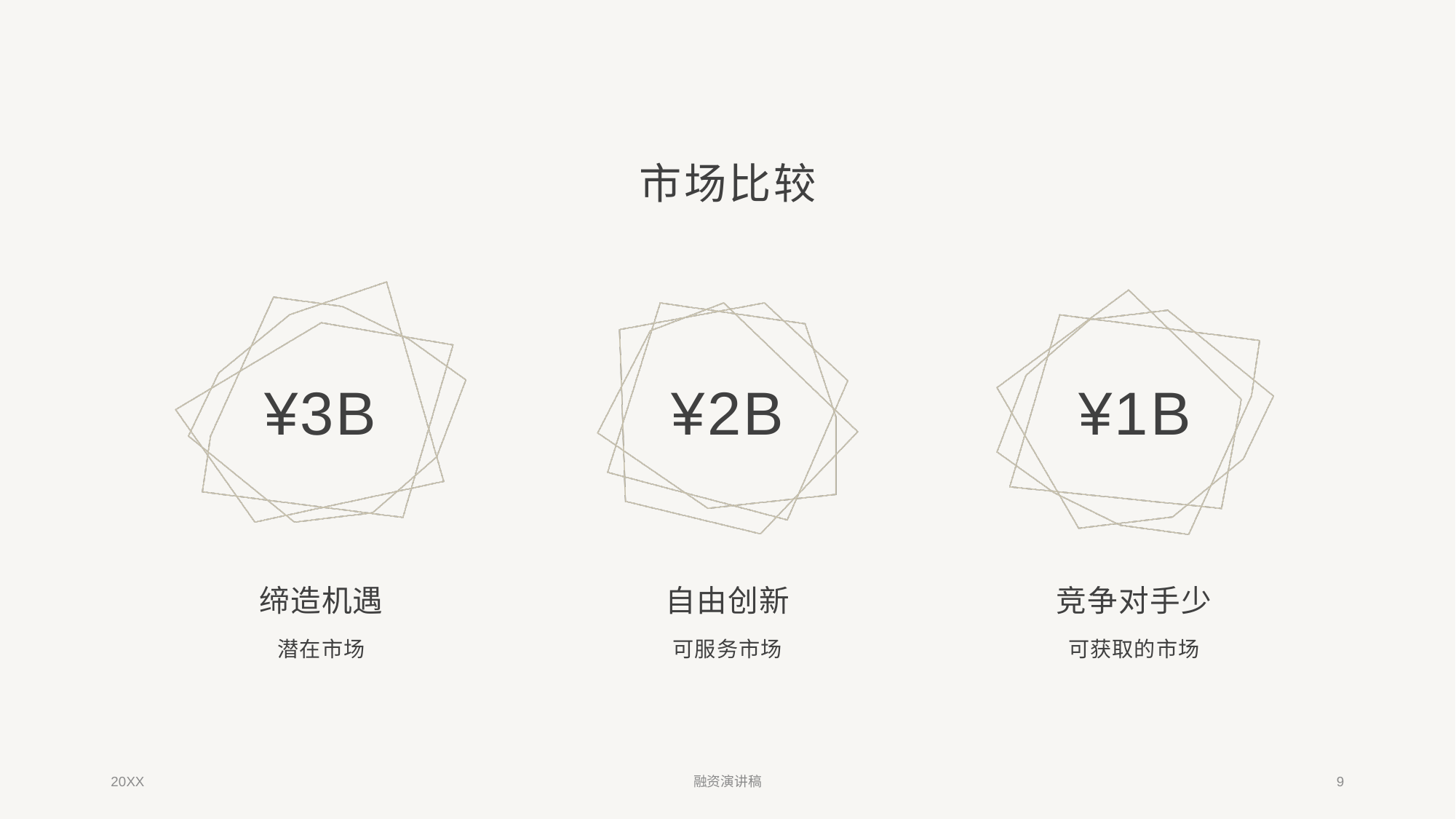

# 市场比较
¥3B
¥2B
¥1B
缔造机遇
自由创新
竞争对手少
潜在市场
可服务市场
可获取的市场
20XX
融资演讲稿
9